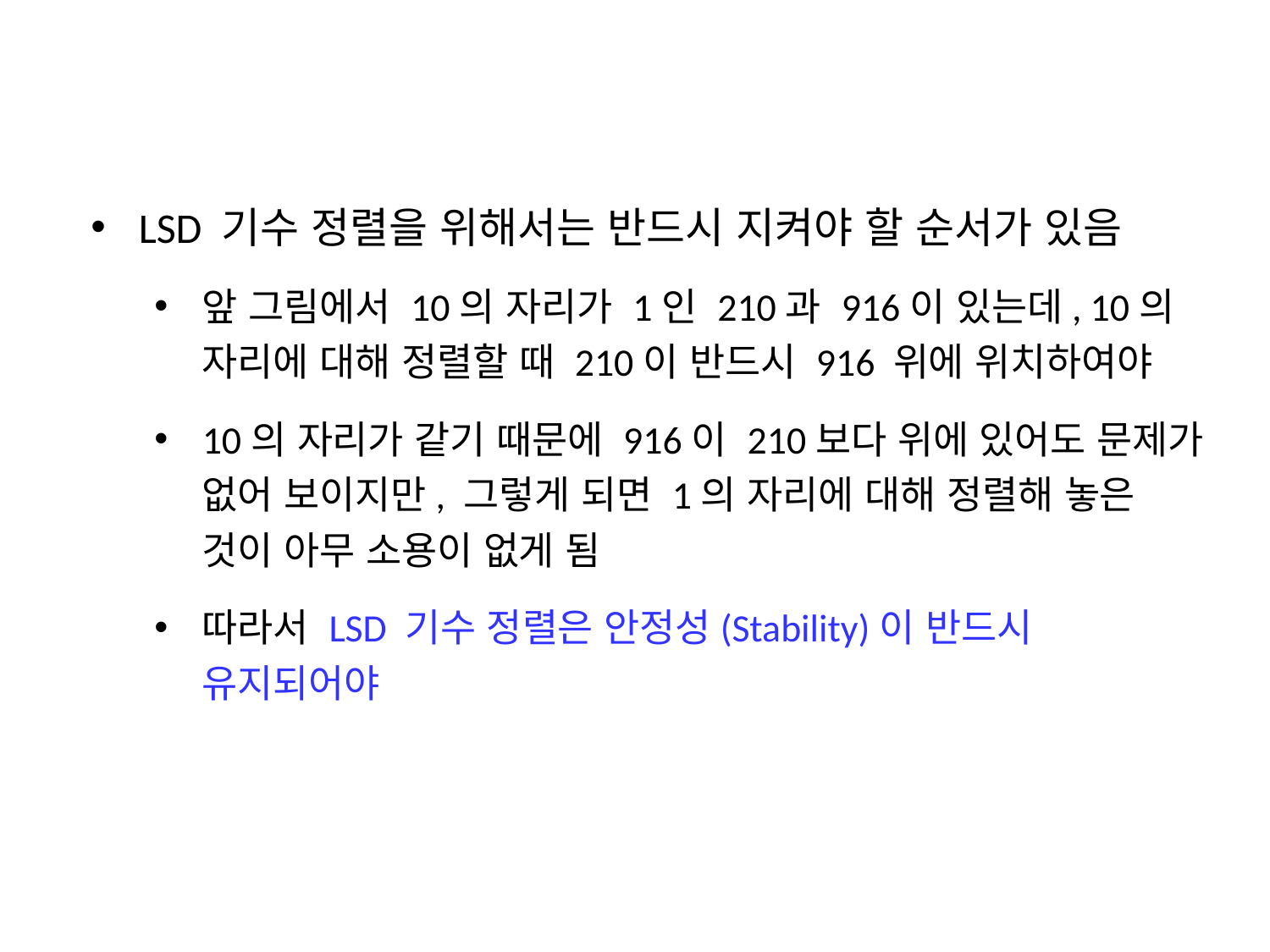

LSD 기수 정렬을 위해서는 반드시 지켜야 할 순서가 있음
앞 그림에서 10의 자리가 1인 210과 916이 있는데, 10의 자리에 대해 정렬할 때 210이 반드시 916 위에 위치하여야
10의 자리가 같기 때문에 916이 210보다 위에 있어도 문제가 없어 보이지만, 그렇게 되면 1의 자리에 대해 정렬해 놓은 것이 아무 소용이 없게 됨
따라서 LSD 기수 정렬은 안정성(Stability)이 반드시 유지되어야